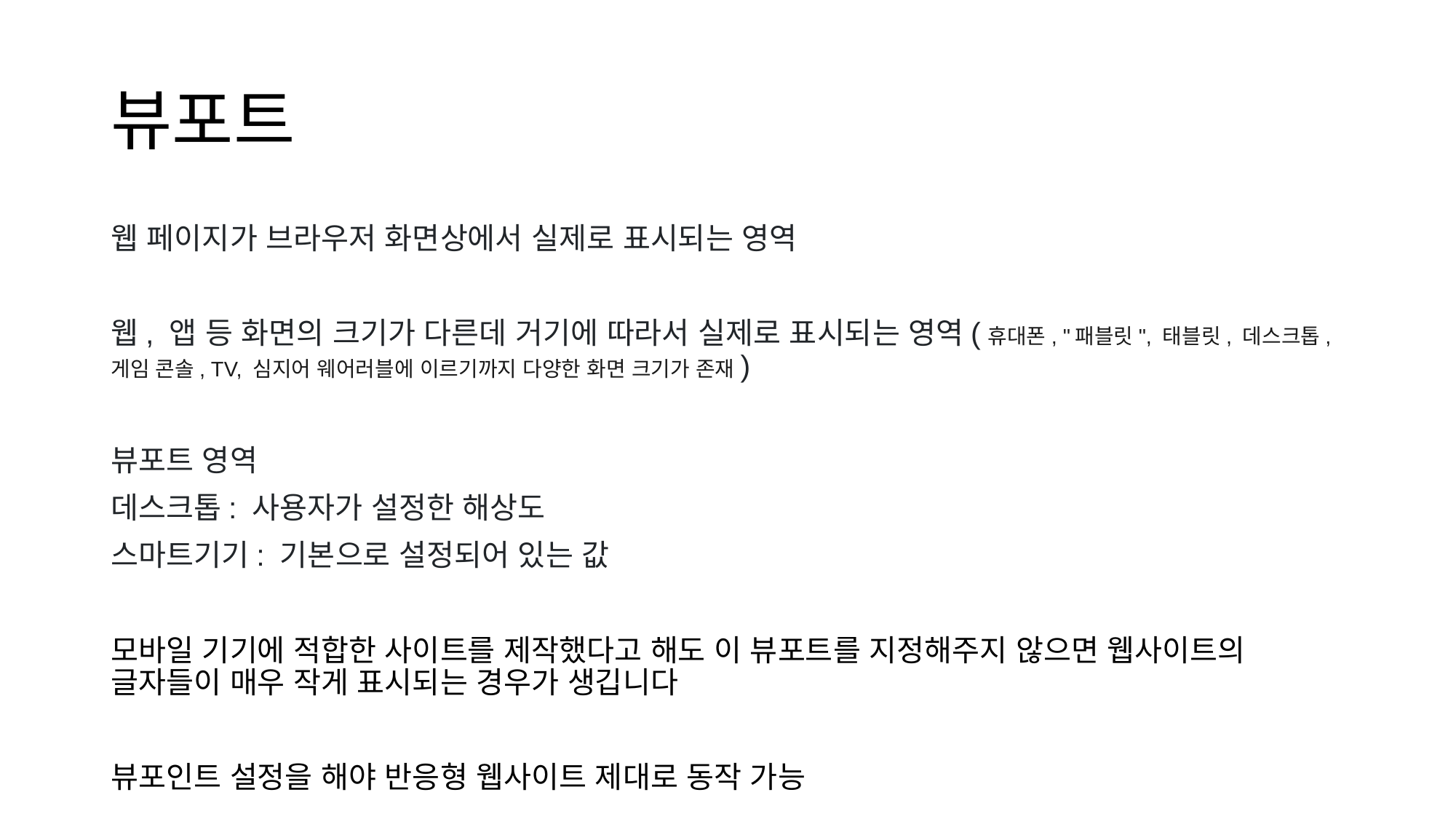

# 뷰포트
웹 페이지가 브라우저 화면상에서 실제로 표시되는 영역

웹, 앱 등 화면의 크기가 다른데 거기에 따라서 실제로 표시되는 영역(휴대폰, "패블릿", 태블릿, 데스크톱, 게임 콘솔, TV, 심지어 웨어러블에 이르기까지 다양한 화면 크기가 존재)

뷰포트 영역
데스크톱: 사용자가 설정한 해상도
스마트기기: 기본으로 설정되어 있는 값

모바일 기기에 적합한 사이트를 제작했다고 해도 이 뷰포트를 지정해주지 않으면 웹사이트의 글자들이 매우 작게 표시되는 경우가 생깁니다

뷰포인트 설정을 해야 반응형 웹사이트 제대로 동작 가능